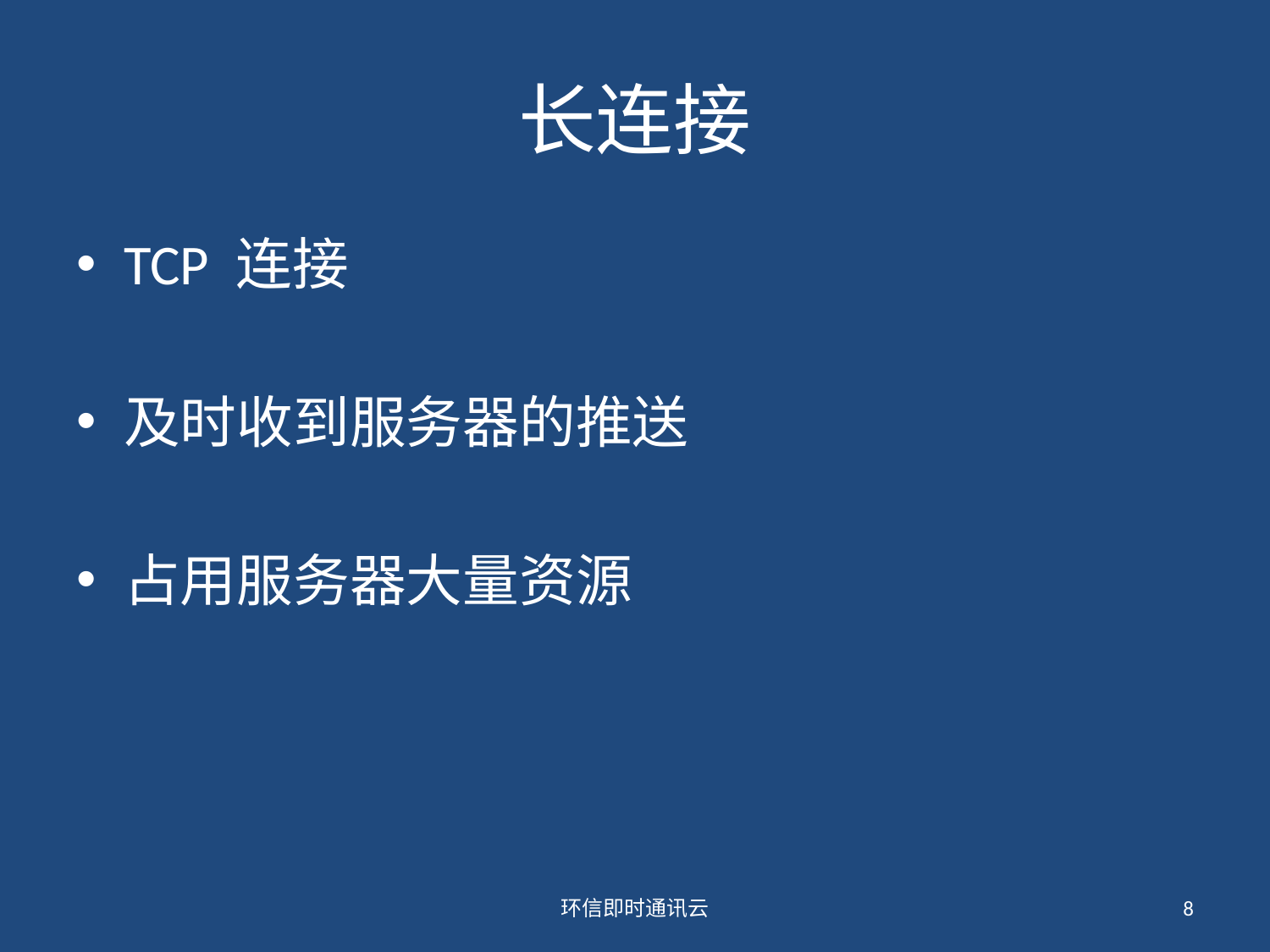

# 长连接
TCP 连接

及时收到服务器的推送

占用服务器大量资源
环信即时通讯云
8